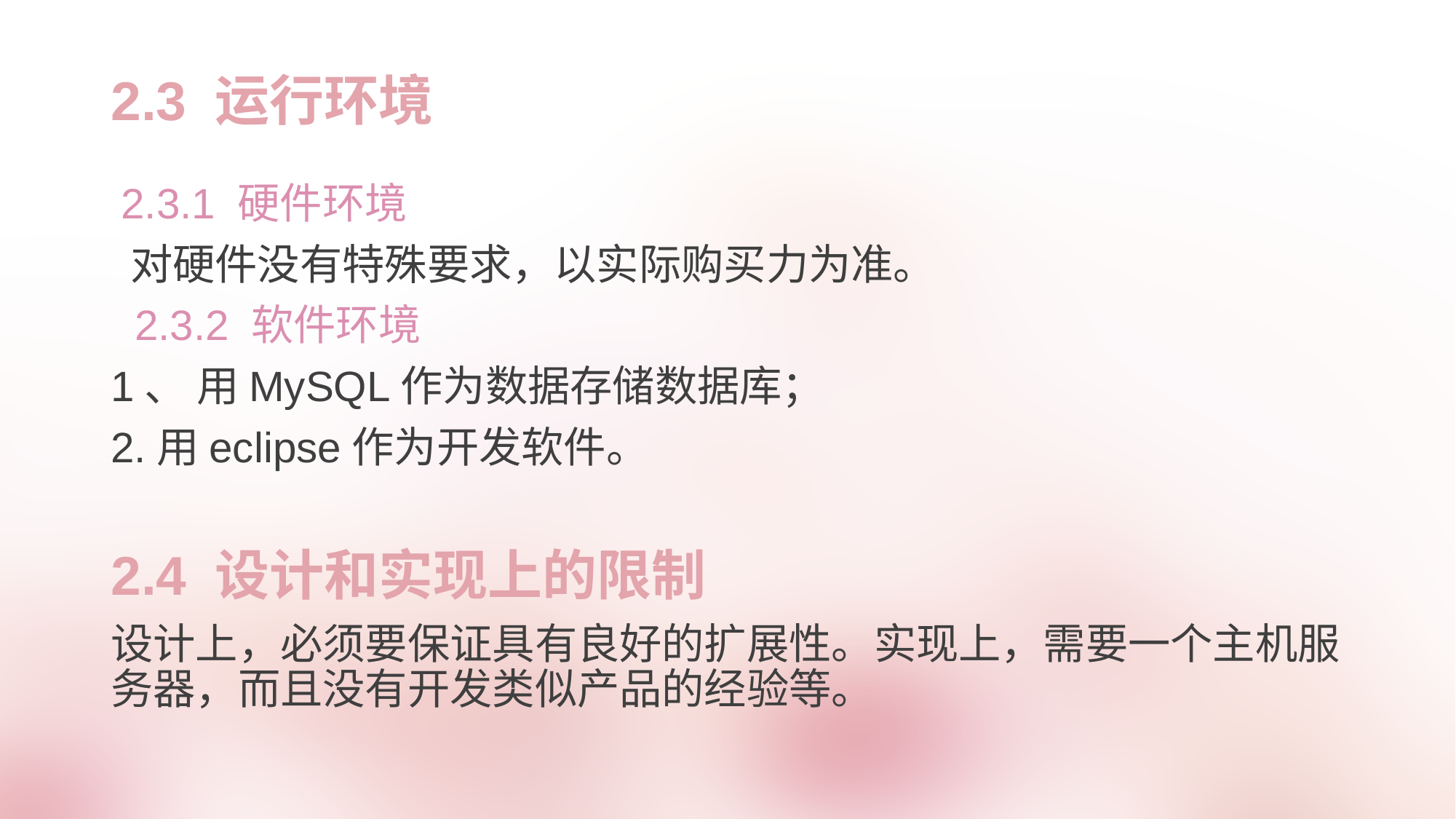

# 2.3 运行环境
 2.3.1 硬件环境
 对硬件没有特殊要求，以实际购买力为准。
  2.3.2 软件环境
1、 用MySQL作为数据存储数据库；
2.用eclipse作为开发软件。

2.4 设计和实现上的限制
设计上，必须要保证具有良好的扩展性。实现上，需要一个主机服务器，而且没有开发类似产品的经验等。